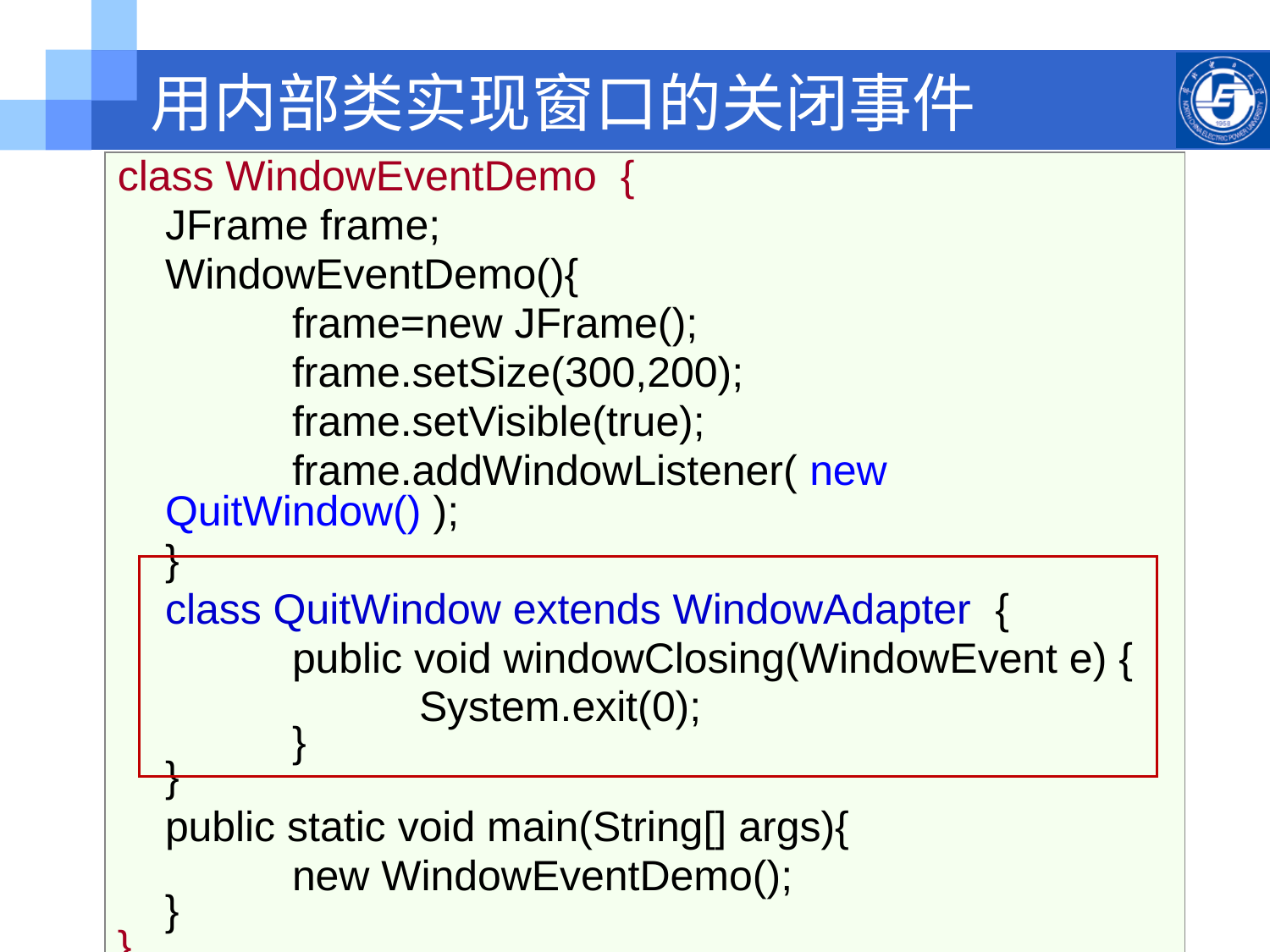

用内部类实现窗口的关闭事件
class WindowEventDemo  {
	JFrame frame;
	WindowEventDemo(){
		frame=new JFrame();
		frame.setSize(300,200);
		frame.setVisible(true);
		frame.addWindowListener( new QuitWindow() );
	}
	class QuitWindow extends WindowAdapter  {
		public void windowClosing(WindowEvent e) {
			System.exit(0);
		}
	}
	public static void main(String[] args){
		new WindowEventDemo();
    }
}